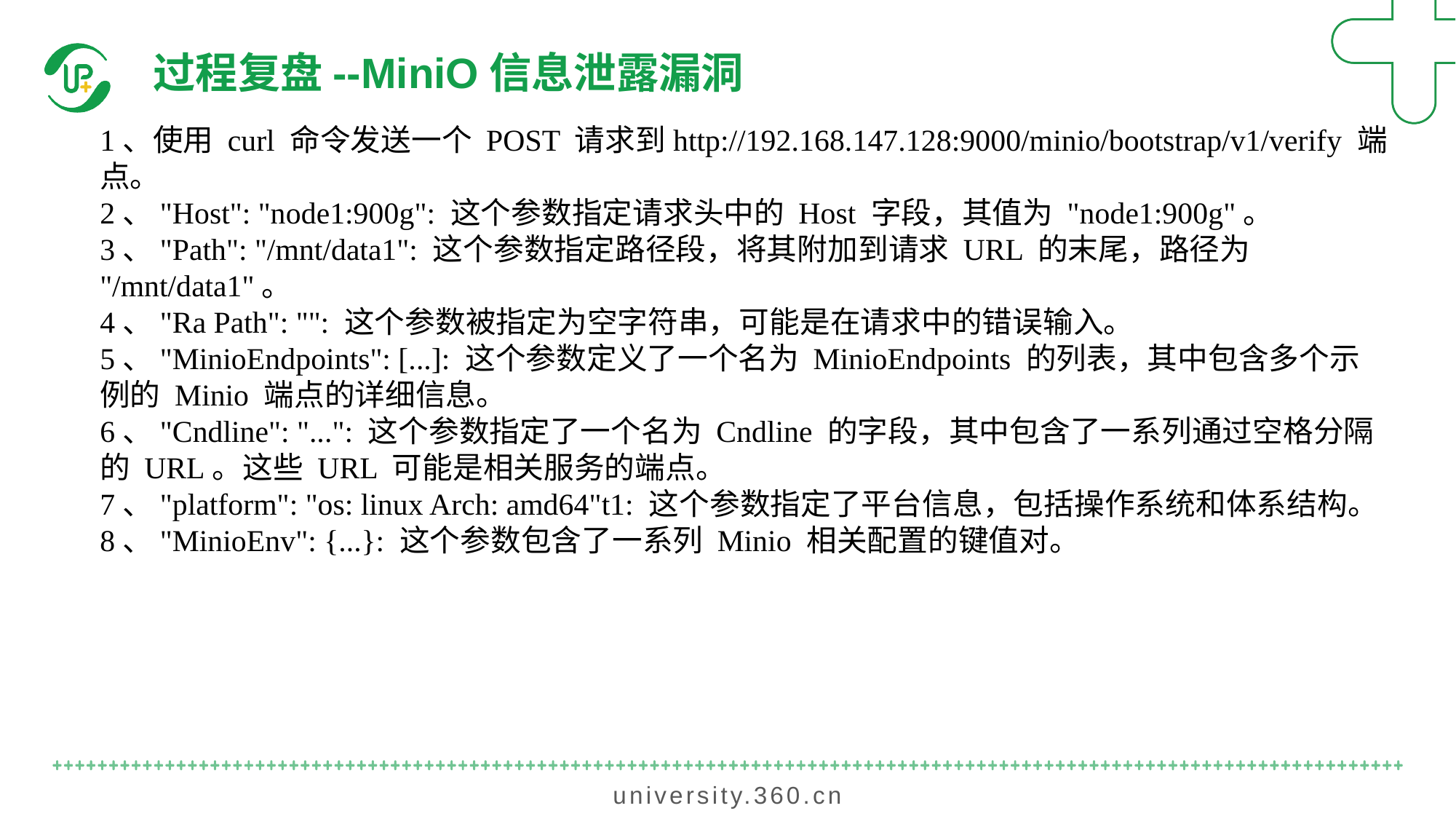

过程复盘--MiniO信息泄露漏洞
1、使用 curl 命令发送一个 POST 请求到http://192.168.147.128:9000/minio/bootstrap/v1/verify 端点。
2、"Host": "node1:900g": 这个参数指定请求头中的 Host 字段，其值为 "node1:900g"。
3、"Path": "/mnt/data1": 这个参数指定路径段，将其附加到请求 URL 的末尾，路径为 "/mnt/data1"。
4、"Ra Path": "": 这个参数被指定为空字符串，可能是在请求中的错误输入。
5、"MinioEndpoints": [...]: 这个参数定义了一个名为 MinioEndpoints 的列表，其中包含多个示例的 Minio 端点的详细信息。
6、"Cndline": "...": 这个参数指定了一个名为 Cndline 的字段，其中包含了一系列通过空格分隔的 URL。这些 URL 可能是相关服务的端点。
7、"platform": "os: linux Arch: amd64"t1: 这个参数指定了平台信息，包括操作系统和体系结构。
8、"MinioEnv": {...}: 这个参数包含了一系列 Minio 相关配置的键值对。